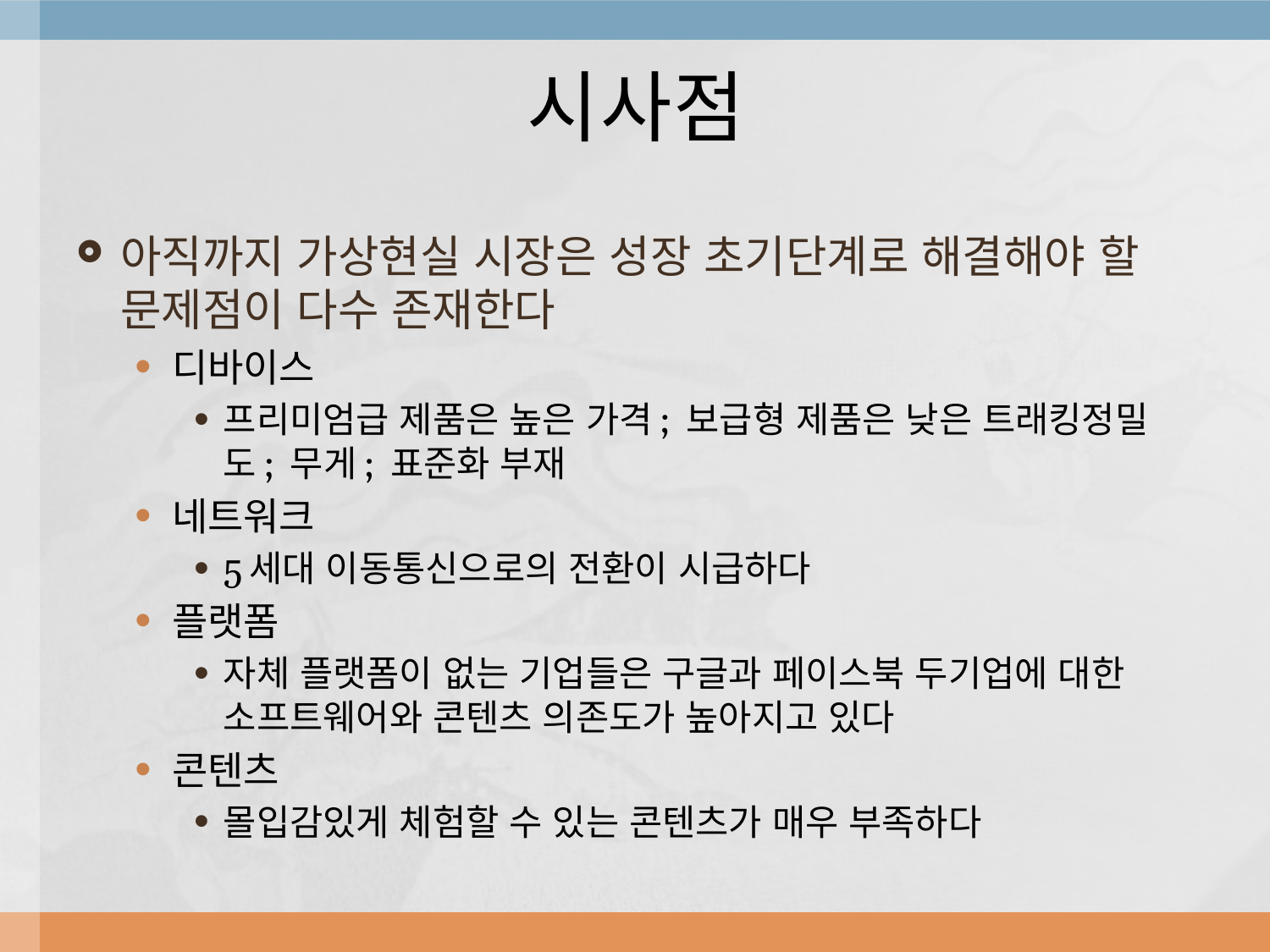

# 시사점
아직까지 가상현실 시장은 성장 초기단계로 해결해야 할 문제점이 다수 존재한다
디바이스
프리미엄급 제품은 높은 가격; 보급형 제품은 낮은 트래킹정밀도; 무게; 표준화 부재
네트워크
5세대 이동통신으로의 전환이 시급하다
플랫폼
자체 플랫폼이 없는 기업들은 구글과 페이스북 두기업에 대한 소프트웨어와 콘텐츠 의존도가 높아지고 있다
콘텐츠
몰입감있게 체험할 수 있는 콘텐츠가 매우 부족하다